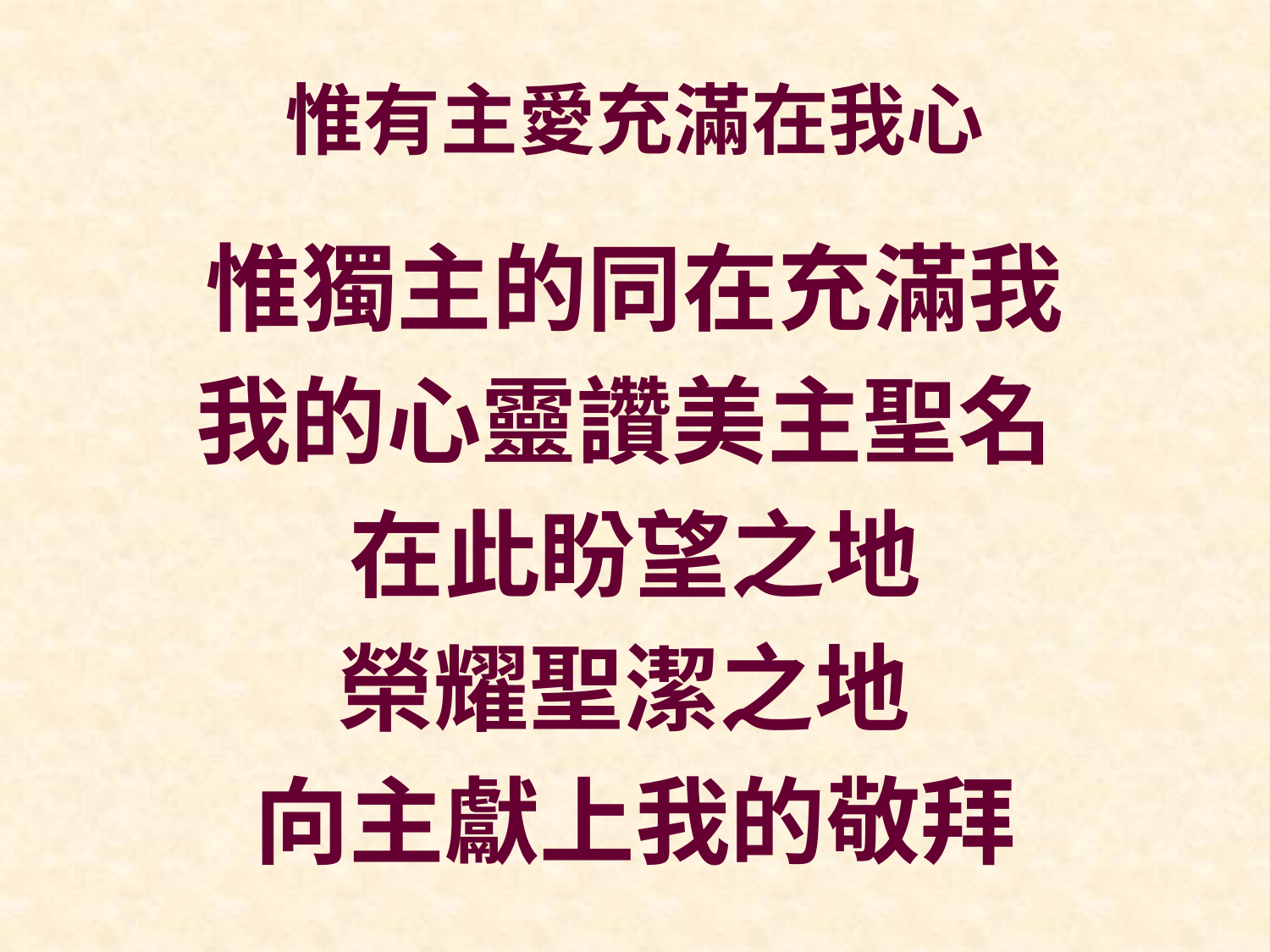

# 惟有主愛充滿在我心
惟獨主的同在充滿我
我的心靈讚美主聖名
在此盼望之地
榮耀聖潔之地
向主獻上我的敬拜